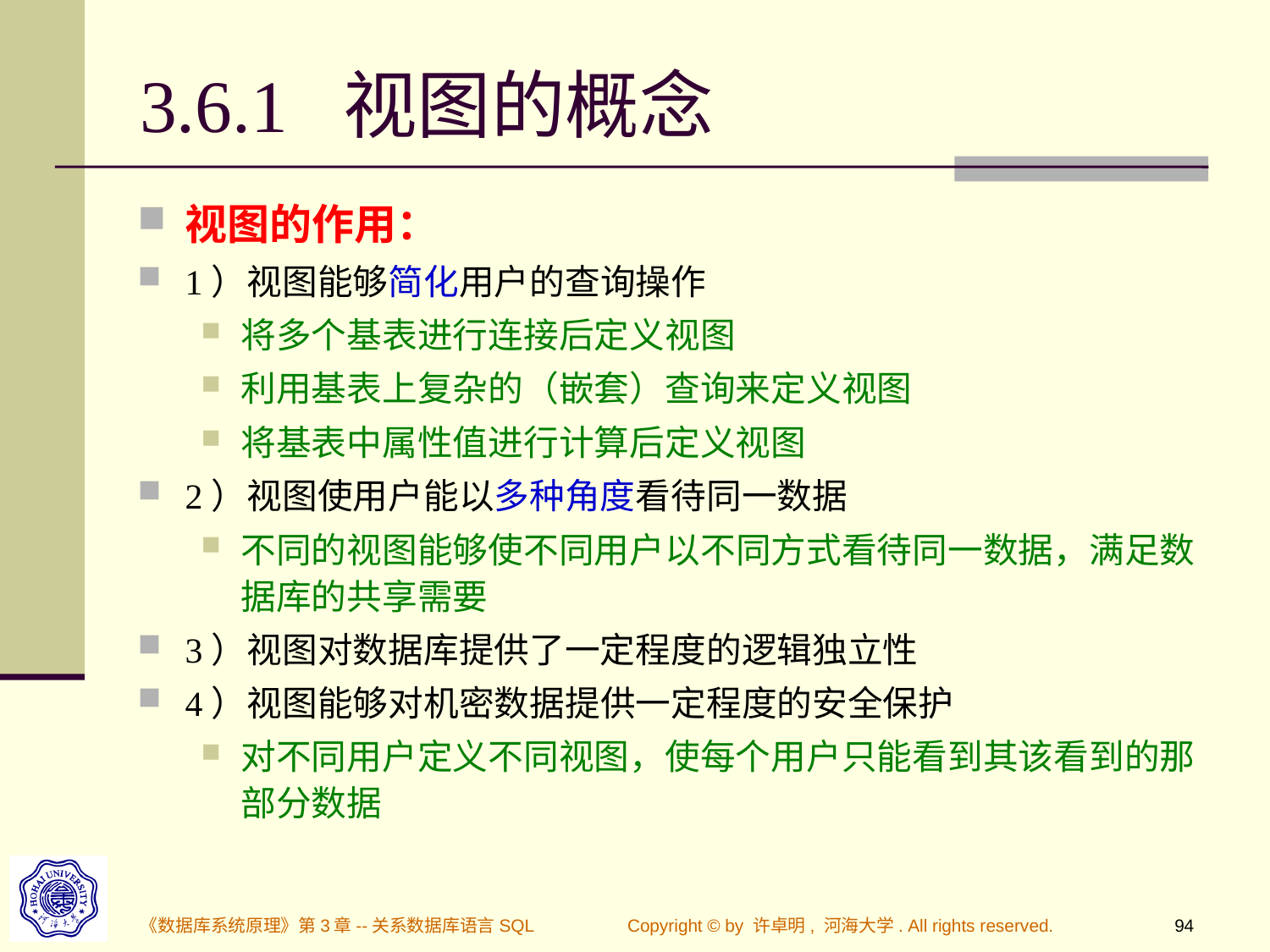

# 3.6.1  视图的概念
视图的作用：
1）视图能够简化用户的查询操作
将多个基表进行连接后定义视图
利用基表上复杂的（嵌套）查询来定义视图
将基表中属性值进行计算后定义视图
2）视图使用户能以多种角度看待同一数据
不同的视图能够使不同用户以不同方式看待同一数据，满足数据库的共享需要
3）视图对数据库提供了一定程度的逻辑独立性
4）视图能够对机密数据提供一定程度的安全保护
对不同用户定义不同视图，使每个用户只能看到其该看到的那部分数据
《数据库系统原理》第3章--关系数据库语言SQL
Copyright © by 许卓明, 河海大学. All rights reserved.
94